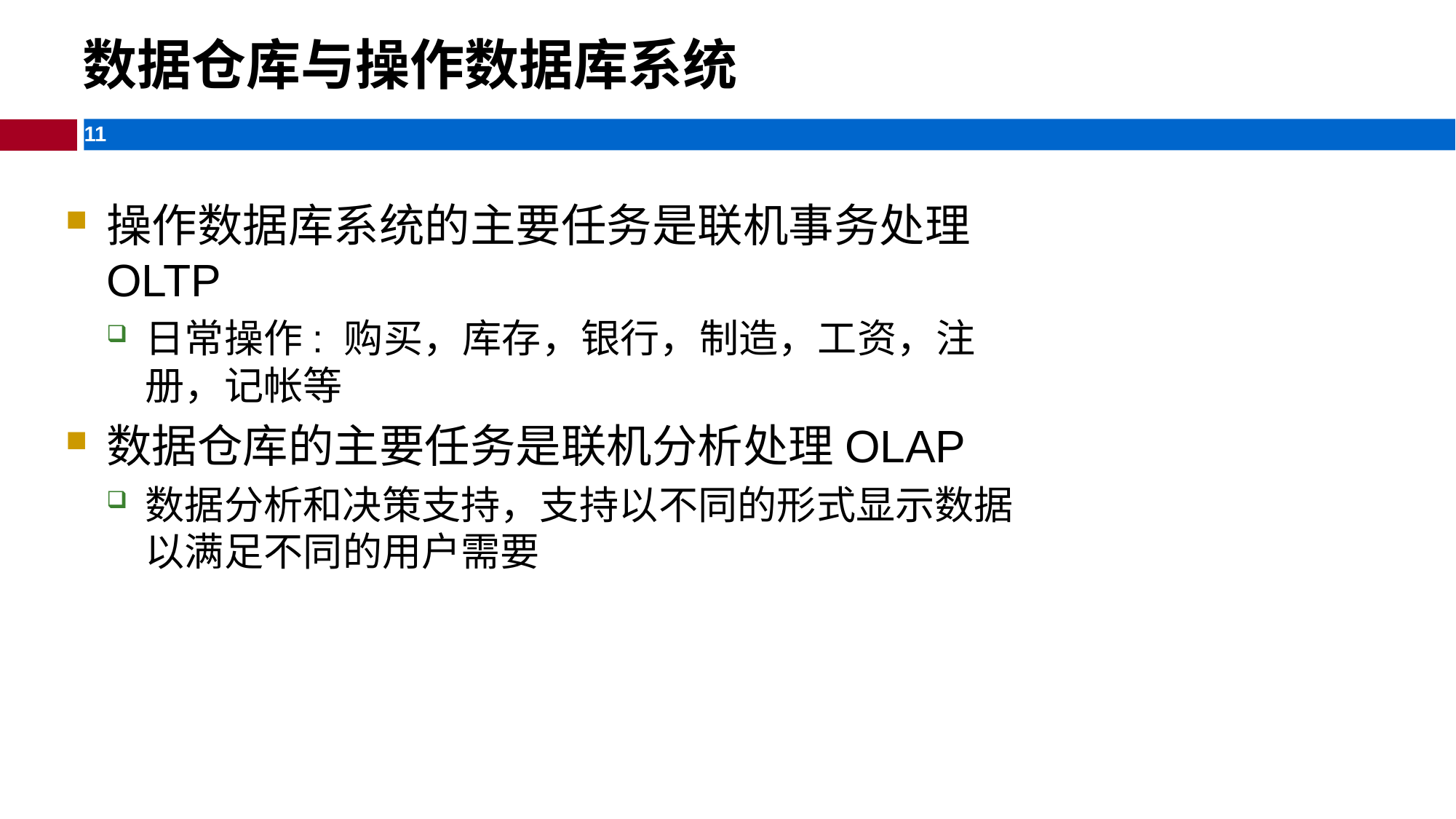

数据仓库与操作数据库系统
操作数据库系统的主要任务是联机事务处理OLTP
日常操作: 购买，库存，银行，制造，工资，注册，记帐等
数据仓库的主要任务是联机分析处理OLAP
数据分析和决策支持，支持以不同的形式显示数据以满足不同的用户需要